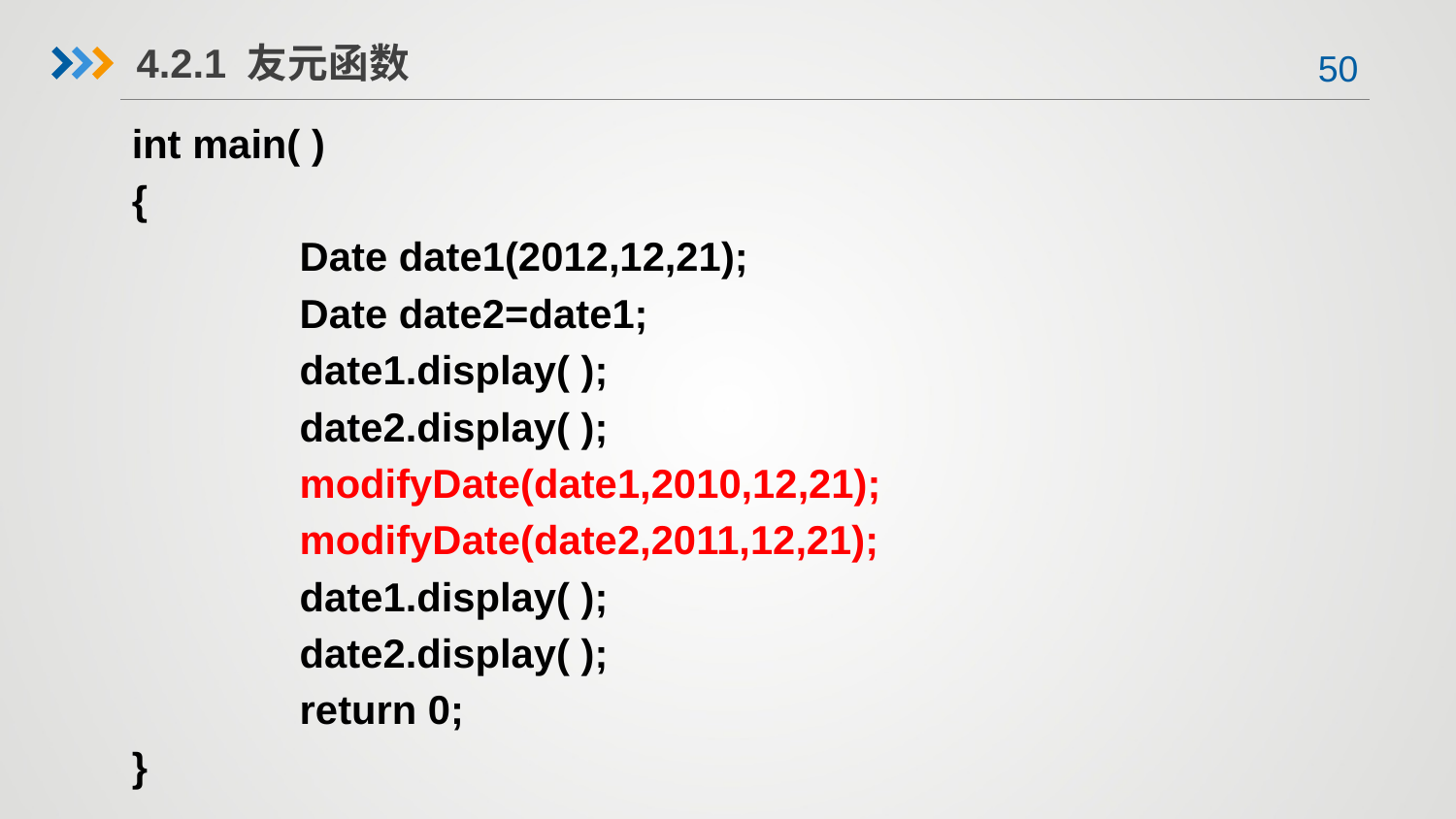

4.2.1 友元函数
int main( )
{
	  Date date1(2012,12,21);
	  Date date2=date1;
	  date1.display( );
	  date2.display( );
	  modifyDate(date1,2010,12,21);
	  modifyDate(date2,2011,12,21);
	  date1.display( );
	  date2.display( );
	  return 0;
}